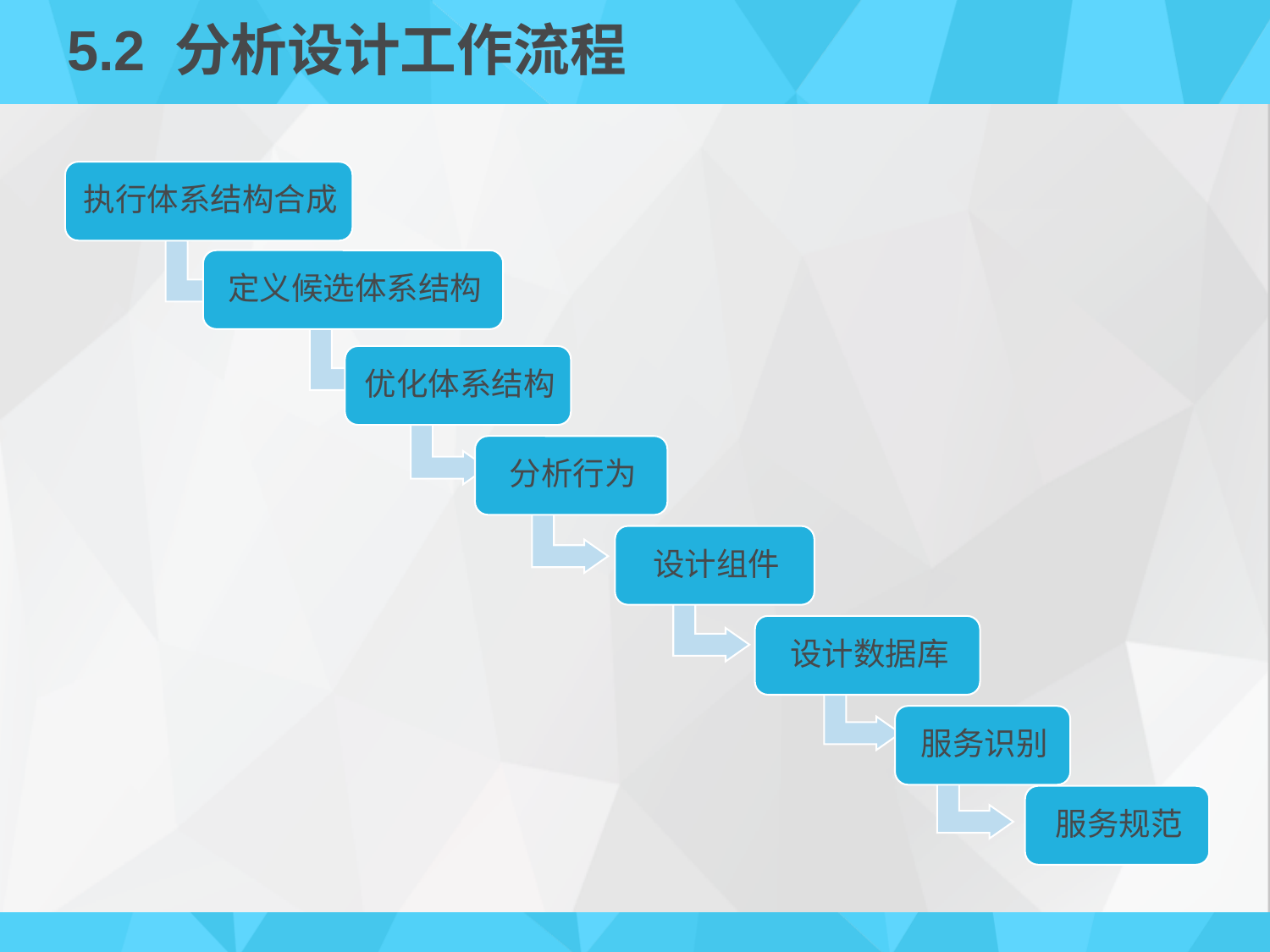

# 5.2 分析设计工作流程
执行体系结构合成
定义候选体系结构
优化体系结构
分析行为
设计组件
设计数据库
服务识别
服务规范